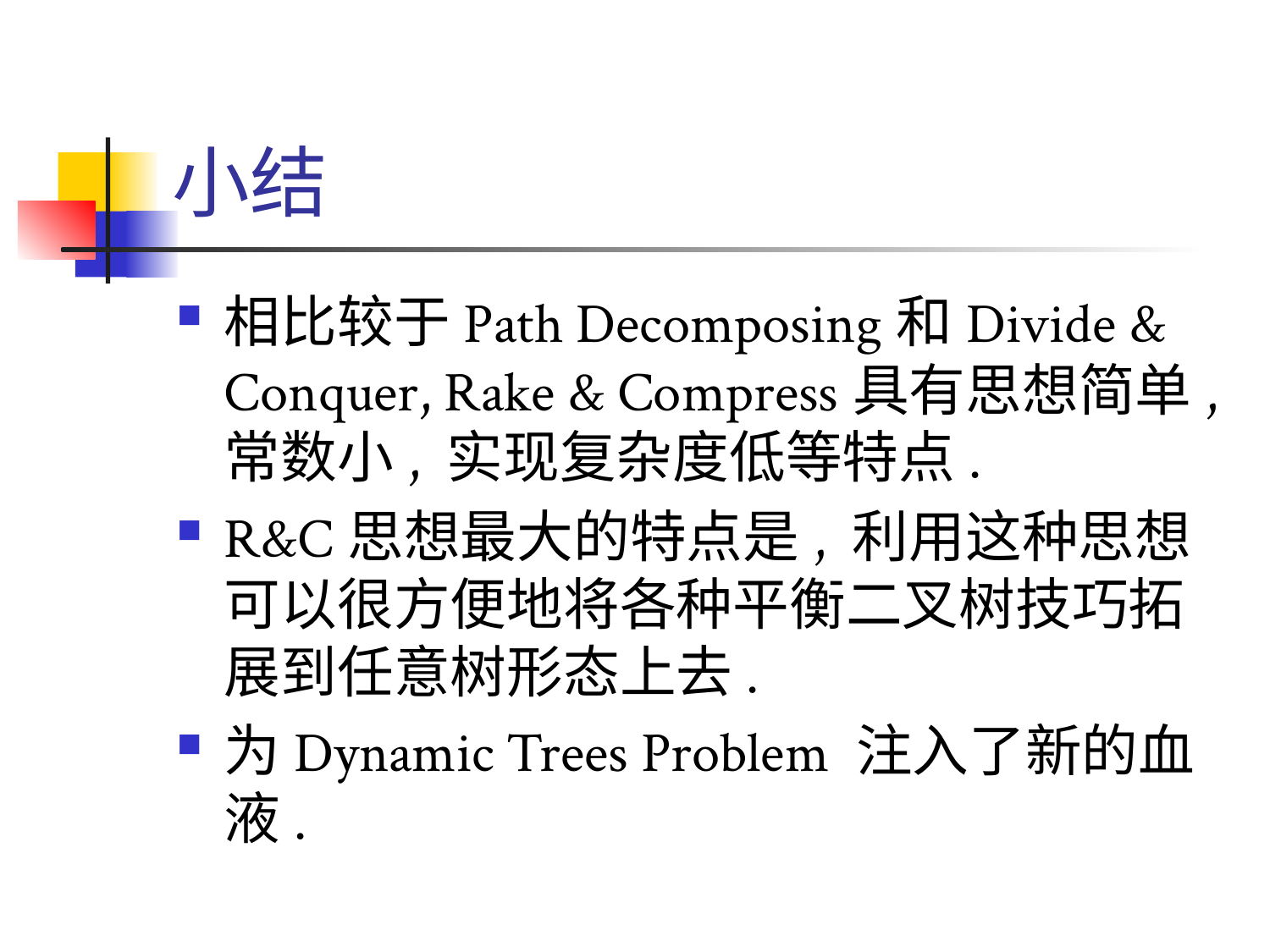

# 小结
相比较于Path Decomposing和Divide & Conquer, Rake & Compress具有思想简单, 常数小, 实现复杂度低等特点.
R&C思想最大的特点是, 利用这种思想可以很方便地将各种平衡二叉树技巧拓展到任意树形态上去.
为Dynamic Trees Problem 注入了新的血液.